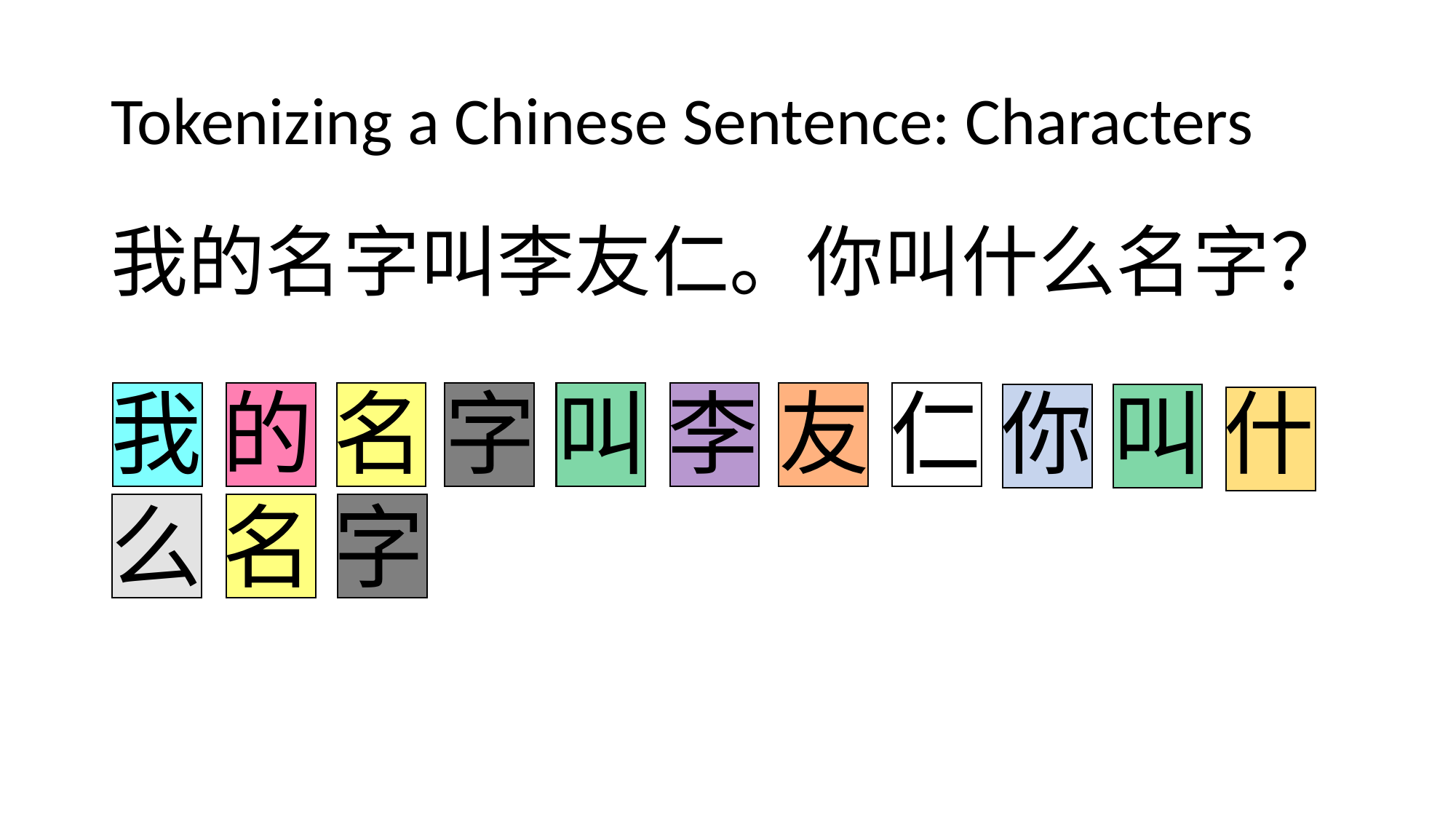

# Tokenizing a Chinese Sentence: Characters
我的名字叫李友仁。你叫什么名字？

我 的 名 字 叫 李 友 仁 你 叫 什
么 名 字